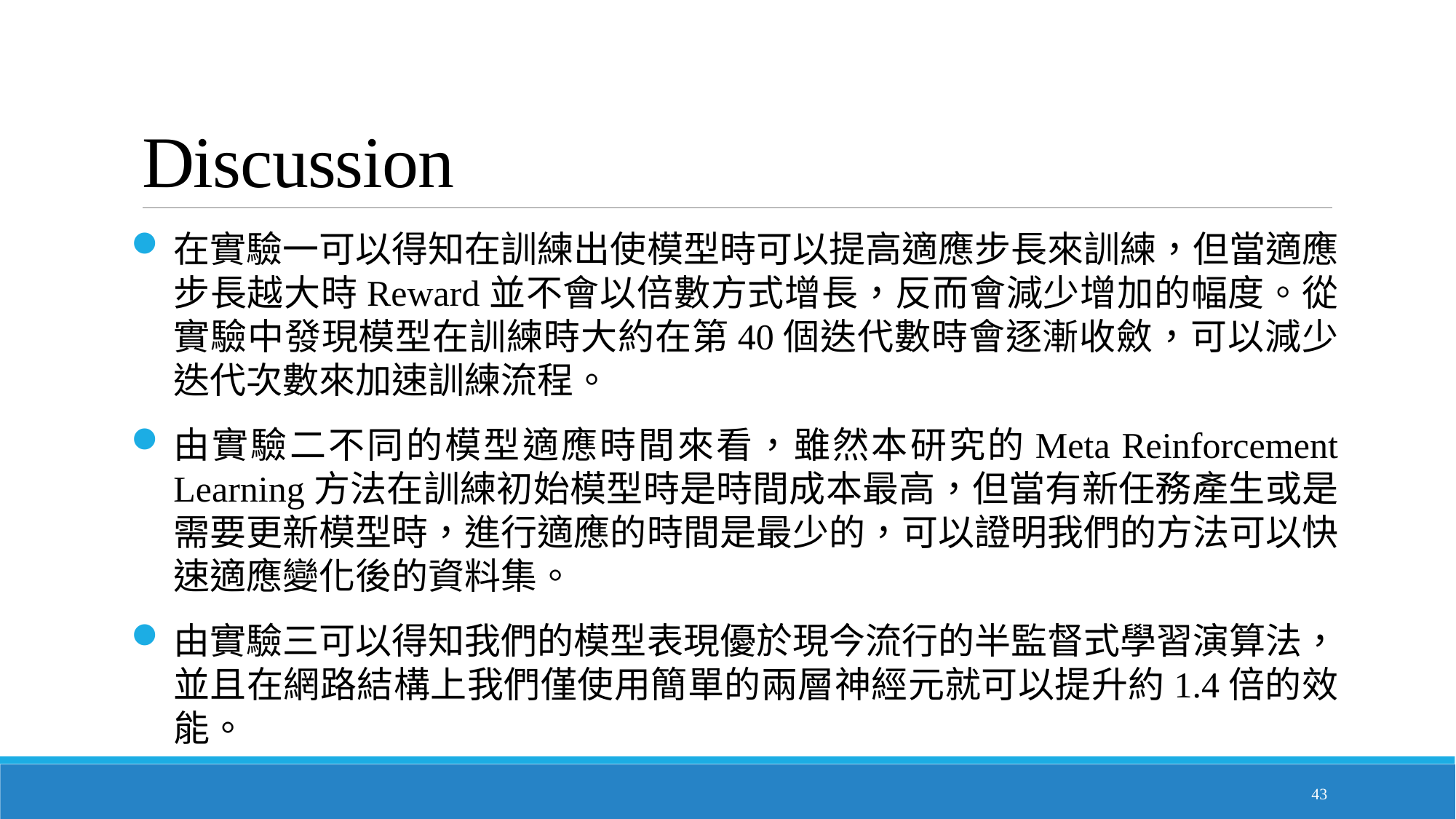

# Discussion
在實驗一可以得知在訓練出使模型時可以提高適應步長來訓練，但當適應步長越大時Reward並不會以倍數方式增長，反而會減少增加的幅度。從實驗中發現模型在訓練時大約在第40個迭代數時會逐漸收斂，可以減少迭代次數來加速訓練流程。
由實驗二不同的模型適應時間來看，雖然本研究的Meta Reinforcement Learning方法在訓練初始模型時是時間成本最高，但當有新任務產生或是需要更新模型時，進行適應的時間是最少的，可以證明我們的方法可以快速適應變化後的資料集。
由實驗三可以得知我們的模型表現優於現今流行的半監督式學習演算法，並且在網路結構上我們僅使用簡單的兩層神經元就可以提升約1.4倍的效能。
43